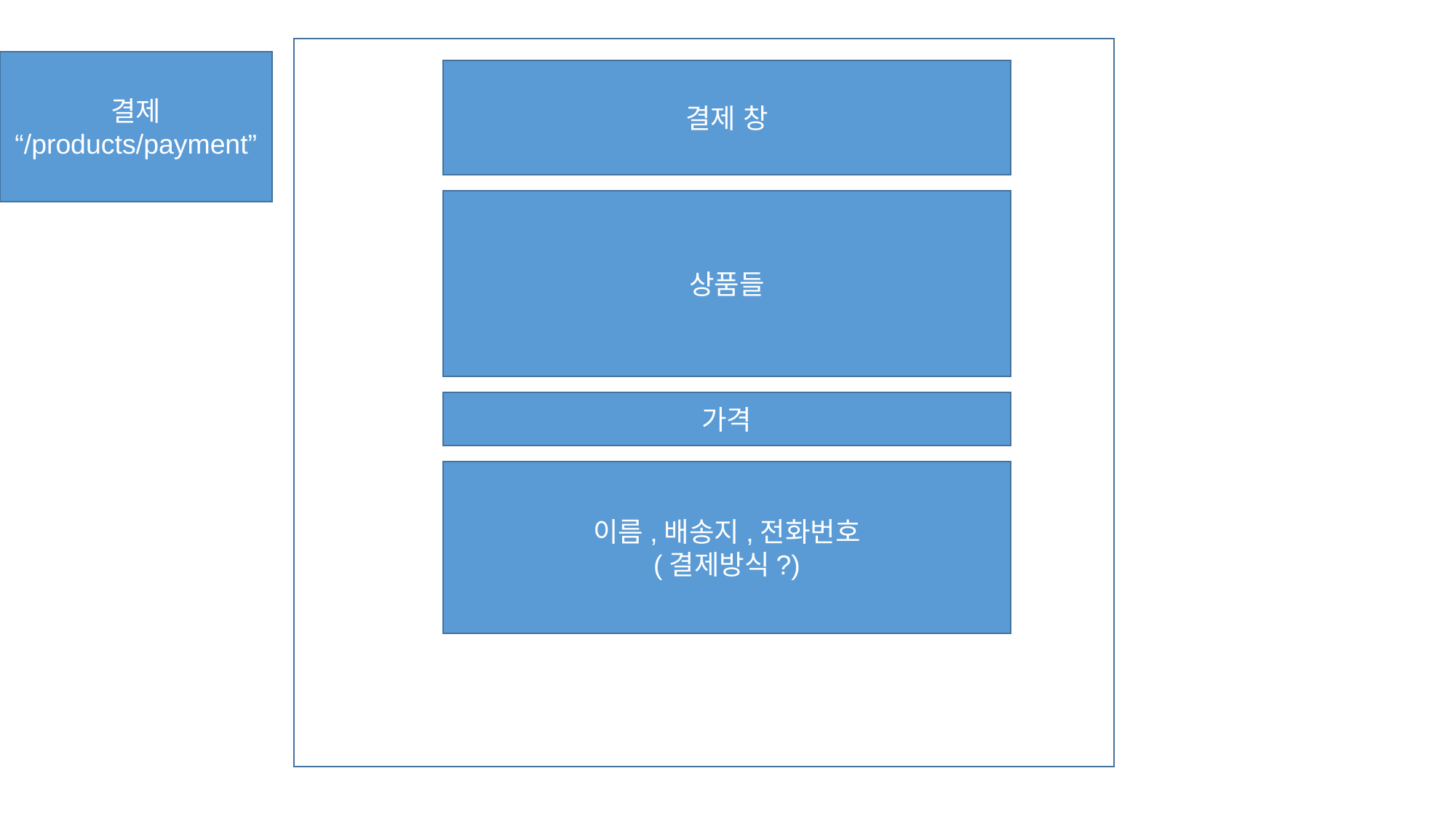

결제
“/products/payment”
결제 창
상품들
가격
이름,배송지,전화번호
(결제방식?)